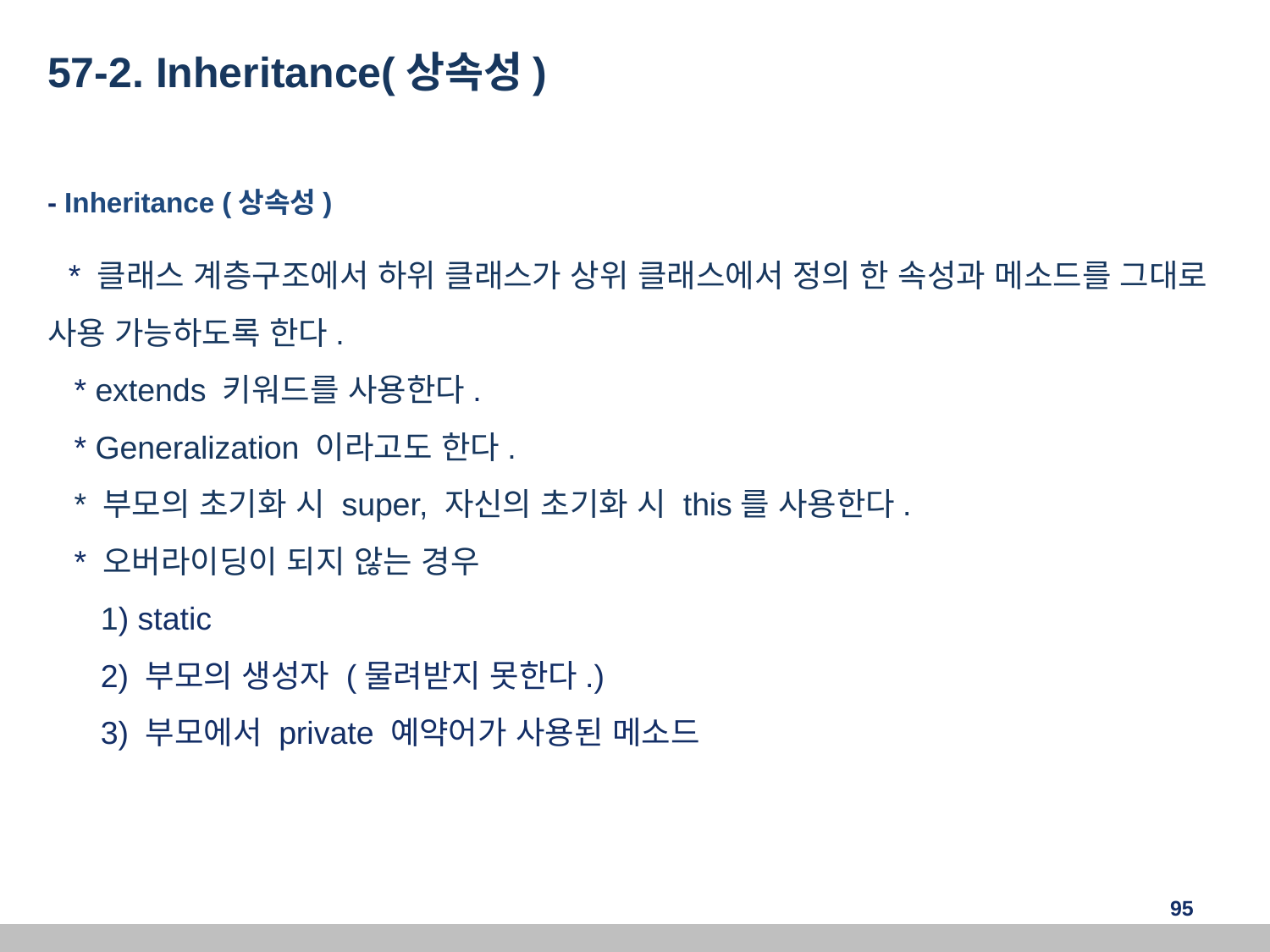

57-2. Inheritance(상속성)
- Inheritance (상속성)

   * 클래스 계층구조에서 하위 클래스가 상위 클래스에서 정의 한 속성과 메소드를 그대로 사용 가능하도록 한다.
   * extends 키워드를 사용한다.
   * Generalization 이라고도 한다.
   * 부모의 초기화 시 super, 자신의 초기화 시 this를 사용한다.
   * 오버라이딩이 되지 않는 경우
      1) static
      2) 부모의 생성자 (물려받지 못한다.)
      3) 부모에서 private 예약어가 사용된 메소드
95